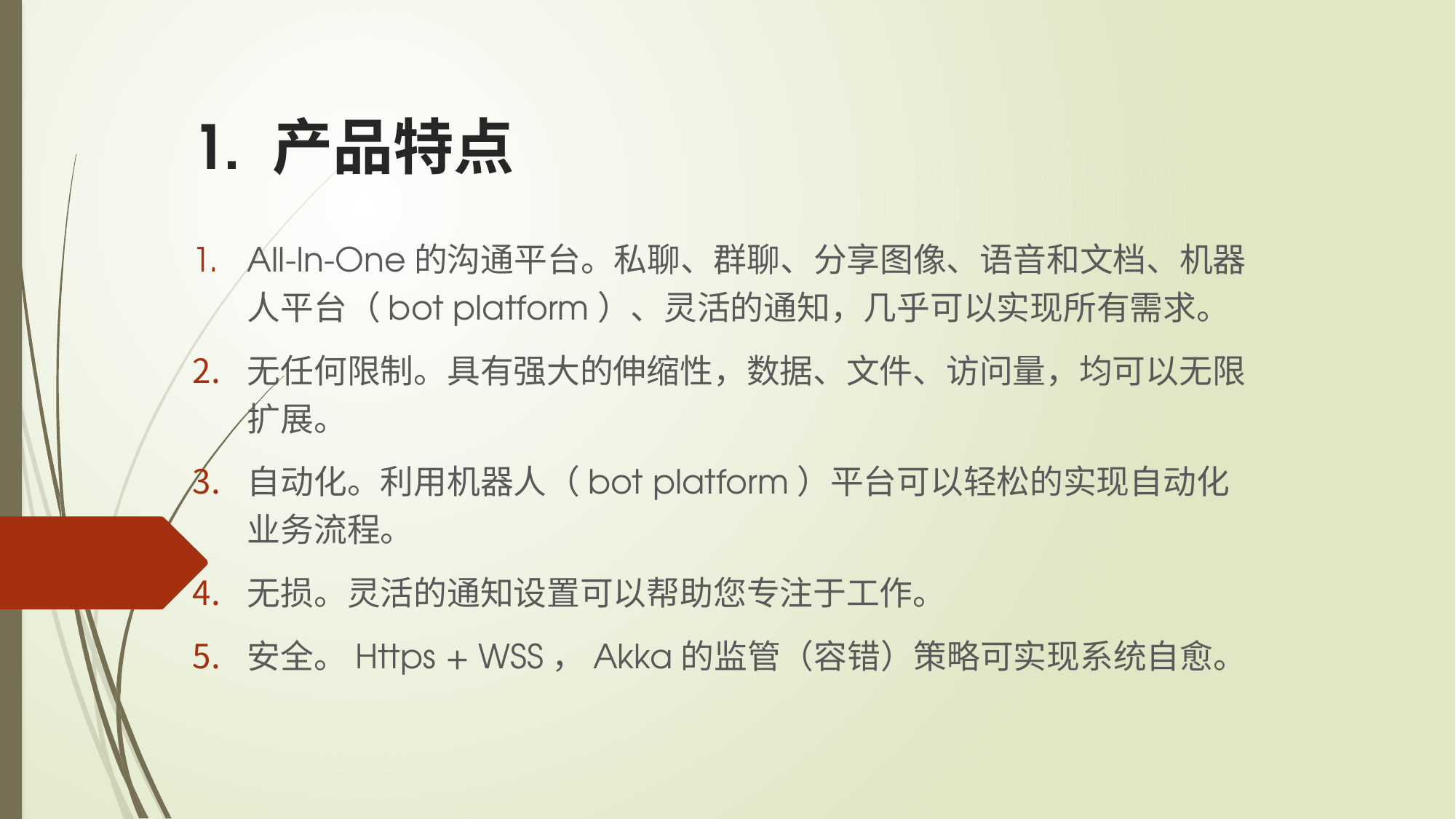

# 1. 产品特点
All-In-One的沟通平台。私聊、群聊、分享图像、语音和文档、机器人平台（bot platform）、灵活的通知，几乎可以实现所有需求。
无任何限制。具有强大的伸缩性，数据、文件、访问量，均可以无限扩展。
自动化。利用机器人（bot platform）平台可以轻松的实现自动化业务流程。
无损。灵活的通知设置可以帮助您专注于工作。
安全。Https + WSS，Akka的监管（容错）策略可实现系统自愈。